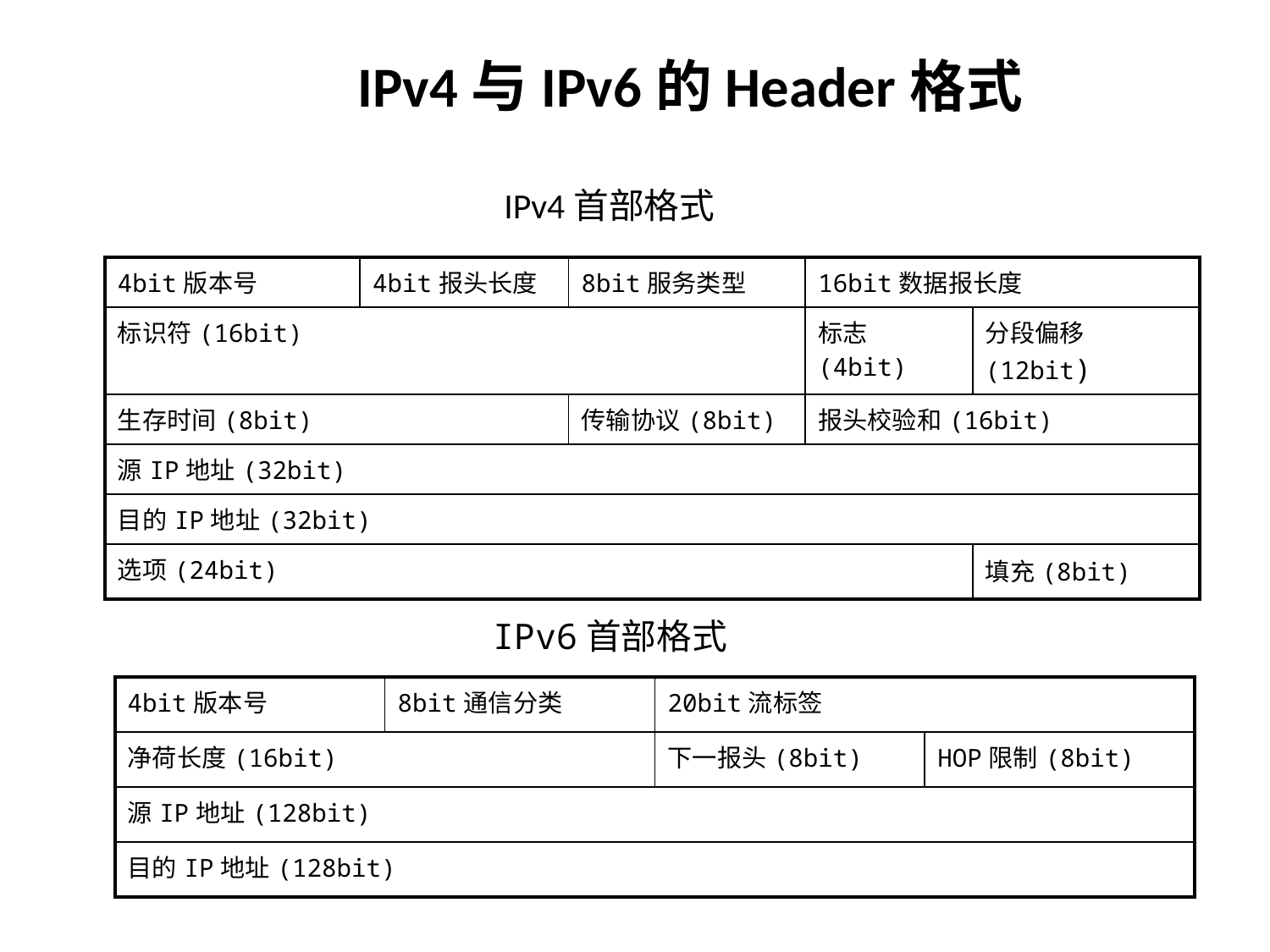

# IPv4与IPv6的Header格式
IPv4首部格式
| 4bit版本号 | 4bit报头长度 | 8bit服务类型 | 16bit数据报长度 |  |
| --- | --- | --- | --- | --- |
| 标识符(16bit) |  |  | 标志(4bit) | 分段偏移(12bit) |
| 生存时间(8bit) |  | 传输协议(8bit) | 报头校验和(16bit) |  |
| 源IP地址(32bit) |  |  |  |  |
| 目的IP地址(32bit) |  |  |  |  |
| 选项(24bit) |  |  |  | 填充(8bit) |
IPv6首部格式

| 4bit版本号 | 8bit通信分类 | 20bit流标签 |  |
| --- | --- | --- | --- |
| 净荷长度(16bit) |  | 下一报头(8bit) | HOP限制(8bit) |
| 源IP地址(128bit) |  |  |  |
| 目的IP地址(128bit) |  |  |  |